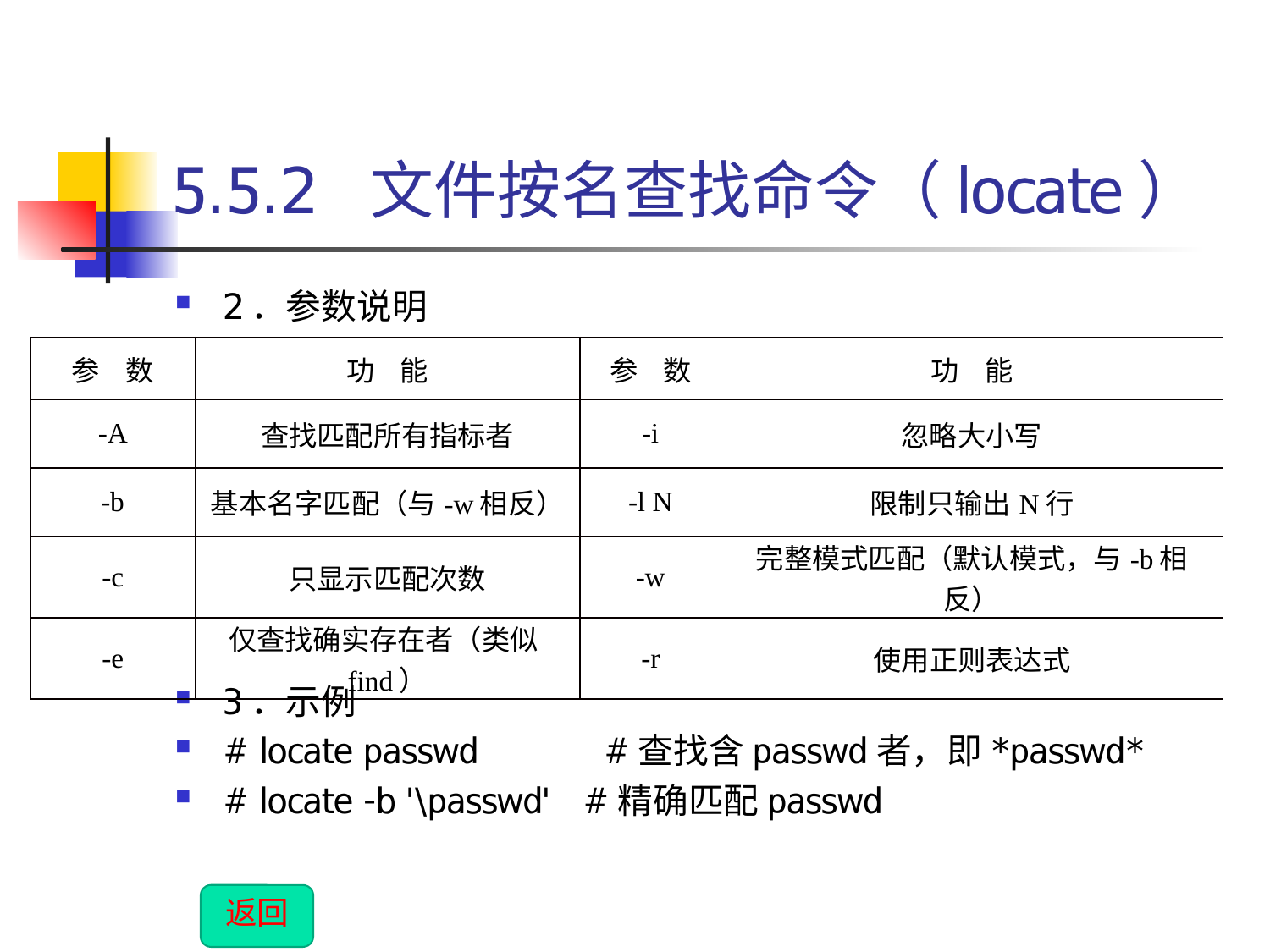

# 5.5.2  文件按名查找命令（locate）
2．参数说明

3．示例
# locate passwd	#查找含passwd者，即*passwd*
# locate -b '\passwd'   #精确匹配passwd
| 参 数 | 功 能 | 参 数 | 功 能 |
| --- | --- | --- | --- |
| -A | 查找匹配所有指标者 | -i | 忽略大小写 |
| -b | 基本名字匹配（与-w相反） | -l N | 限制只输出N行 |
| -c | 只显示匹配次数 | -w | 完整模式匹配（默认模式，与-b相反） |
| -e | 仅查找确实存在者（类似find） | -r | 使用正则表达式 |
返回